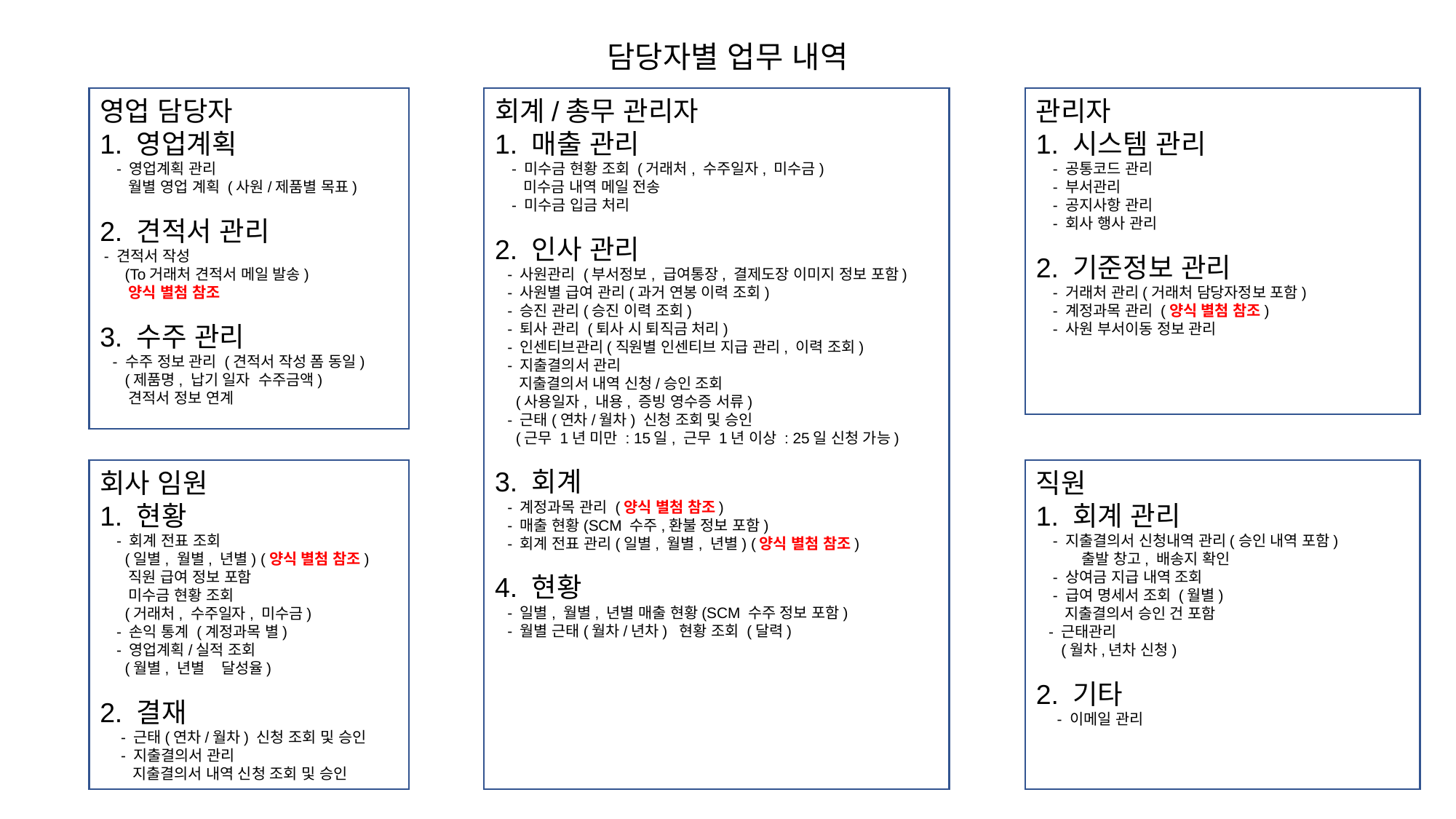

담당자별 업무 내역
관리자
1. 시스템 관리
    - 공통코드 관리
    - 부서관리
    - 공지사항 관리
    - 회사 행사 관리

2. 기준정보 관리
    - 거래처 관리(거래처 담당자정보 포함)
    - 계정과목 관리 (양식 별첨 참조)
    - 사원 부서이동 정보 관리

영업 담당자
1. 영업계획
    - 영업계획 관리
      월별 영업 계획 (사원/제품별 목표)

2. 견적서 관리
 - 견적서 작성
      (To거래처 견적서 메일 발송)
      양식 별첨 참조

3. 수주 관리
   - 수주 정보 관리 (견적서 작성 폼 동일)
      (제품명, 납기 일자  수주금액)
      견적서 정보 연계
회계/총무 관리자
1. 매출 관리
    - 미수금 현황 조회 (거래처, 수주일자, 미수금)
      미수금 내역 메일 전송
    - 미수금 입금 처리

2. 인사 관리
   - 사원관리 (부서정보, 급여통장, 결제도장 이미지 정보 포함)
   - 사원별 급여 관리(과거 연봉 이력 조회)
   - 승진 관리(승진 이력 조회)
   - 퇴사 관리 (퇴사 시 퇴직금 처리)
   - 인센티브관리(직원별 인센티브 지급 관리, 이력 조회)
   - 지출결의서 관리
     지출결의서 내역 신청/승인 조회
     (사용일자, 내용, 증빙 영수증 서류)
   - 근태(연차/월차) 신청 조회 및 승인
     (근무 1년 미만 : 15일, 근무 1년 이상 : 25일 신청 가능)

3. 회계
   - 계정과목 관리 (양식 별첨 참조)
   - 매출 현황(SCM 수주,환불 정보 포함)
   - 회계 전표 관리(일별, 월별, 년별) (양식 별첨 참조)

4. 현황
   - 일별, 월별, 년별 매출 현황(SCM 수주 정보 포함)
   - 월별 근태(월차/년차)  현황 조회 (달력)

회사 임원
1. 현황
    - 회계 전표 조회
      (일별, 월별, 년별) (양식 별첨 참조)
      직원 급여 정보 포함
      미수금 현황 조회
      (거래처, 수주일자, 미수금)
    - 손익 통계 (계정과목 별)
    - 영업계획/실적 조회
      (월별, 년별    달성율)

2. 결재
     - 근태(연차/월차) 신청 조회 및 승인
     - 지출결의서 관리
       지출결의서 내역 신청 조회 및 승인
직원
1. 회계 관리
    - 지출결의서 신청내역 관리(승인 내역 포함)
          출발 창고, 배송지 확인
    - 상여금 지급 내역 조회
    - 급여 명세서 조회 (월별)
      지출결의서 승인 건 포함
   - 근태관리
      (월차,년차 신청)

2. 기타
     - 이메일 관리